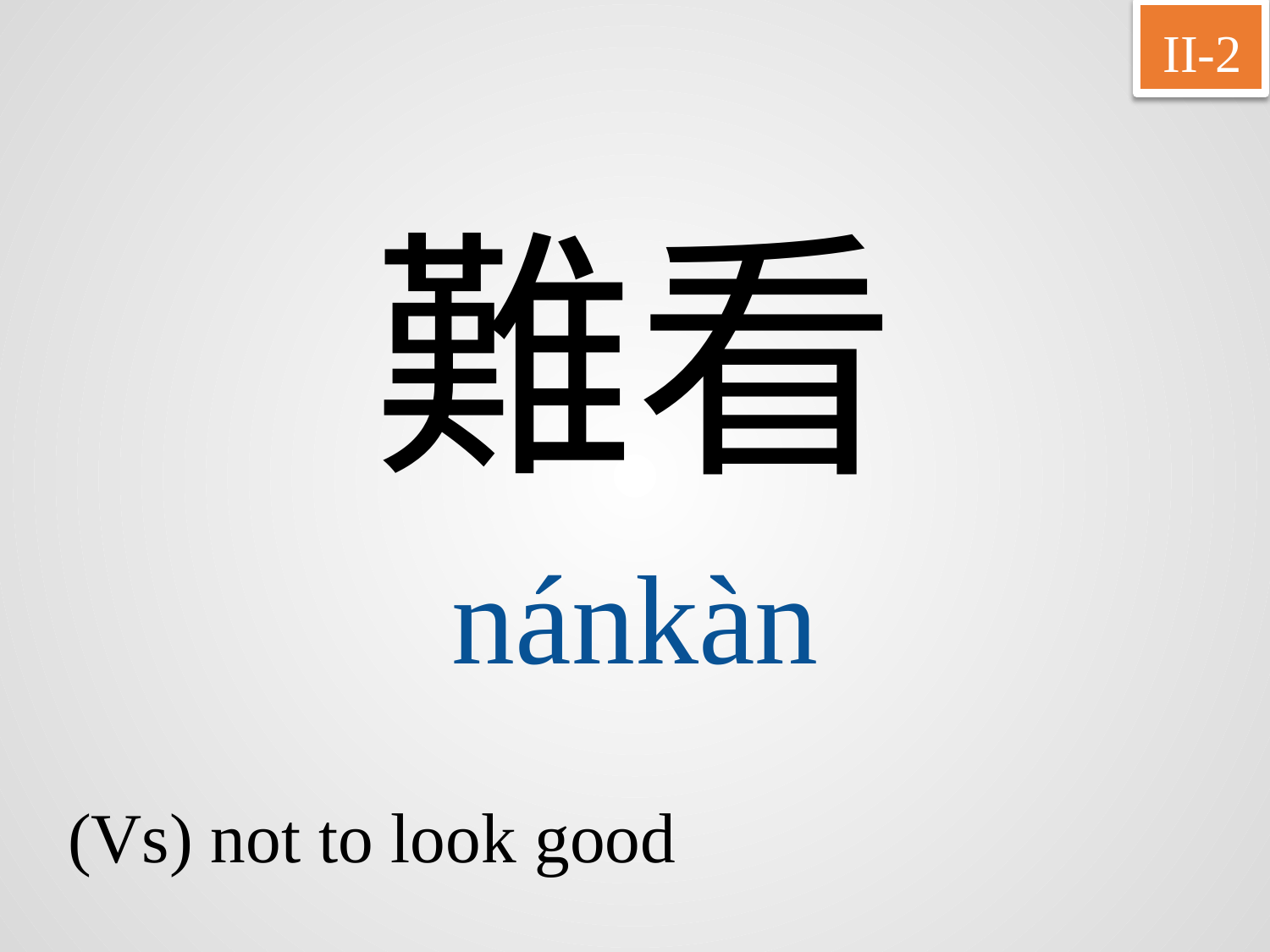

II-2

難看
nánkàn
(Vs) not to look good